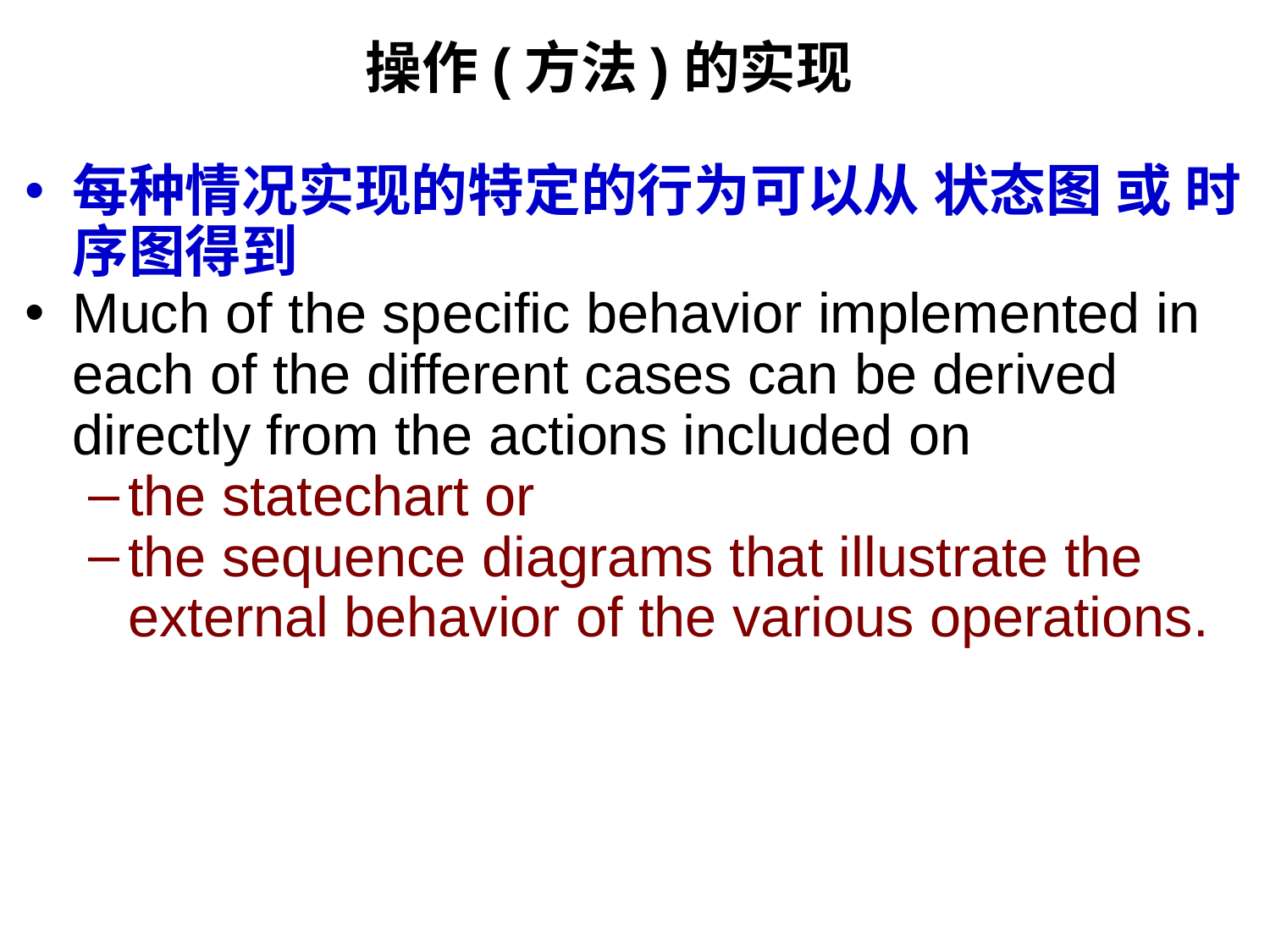

# 操作(方法)的实现
每种情况实现的特定的行为可以从 状态图 或 时序图得到
Much of the specific behavior implemented in each of the different cases can be derived directly from the actions included on
the statechart or
the sequence diagrams that illustrate the external behavior of the various operations.